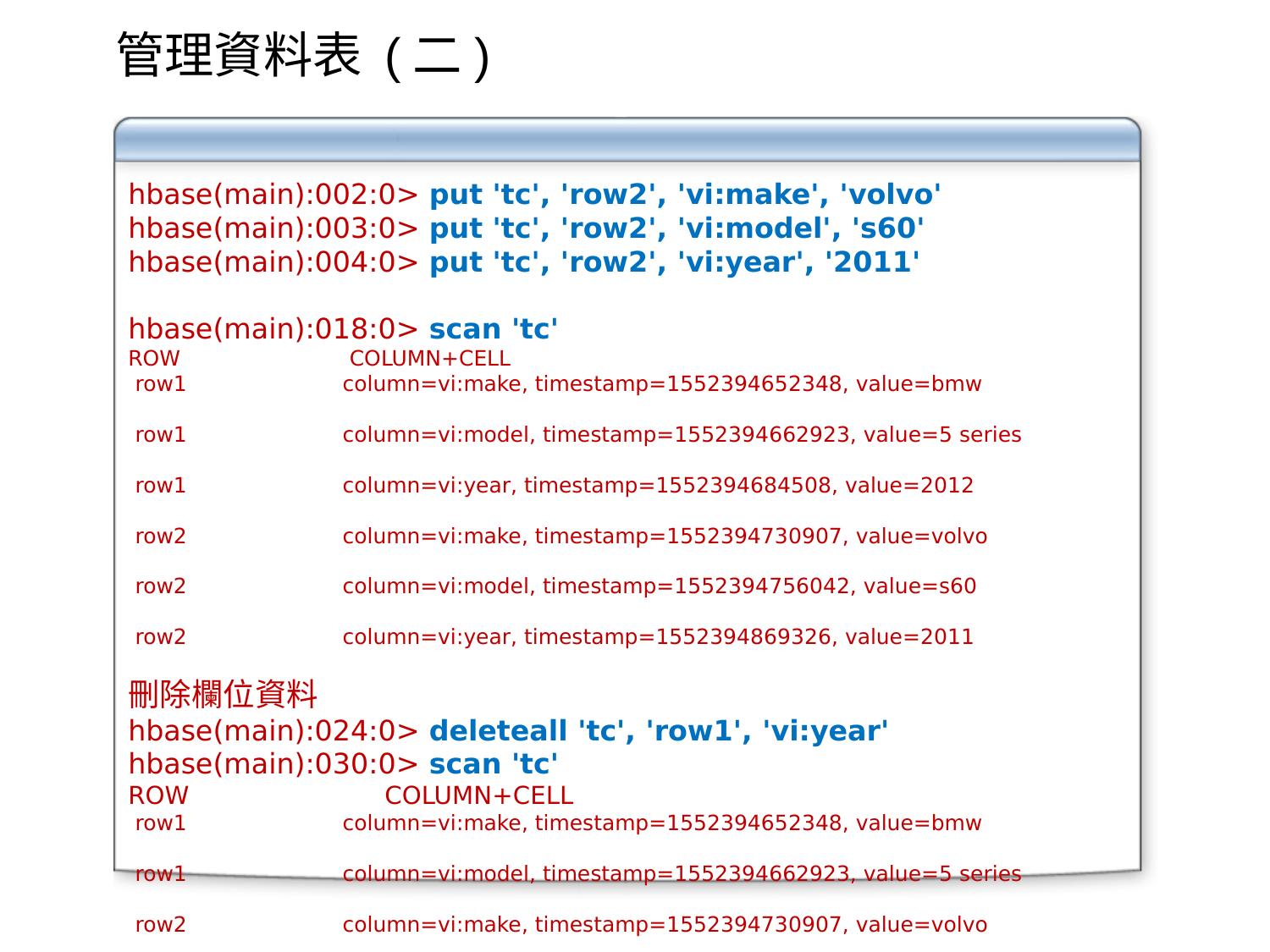

管理資料表 (二)
hbase(main):002:0> put 'tc', 'row2', 'vi:make', 'volvo'
hbase(main):003:0> put 'tc', 'row2', 'vi:model', 's60'
hbase(main):004:0> put 'tc', 'row2', 'vi:year', '2011'

hbase(main):018:0> scan 'tc'
ROW                         COLUMN+CELL
 row1                       column=vi:make, timestamp=1552394652348, value=bmw
 row1                       column=vi:model, timestamp=1552394662923, value=5 series
 row1                       column=vi:year, timestamp=1552394684508, value=2012
 row2                       column=vi:make, timestamp=1552394730907, value=volvo
 row2                       column=vi:model, timestamp=1552394756042, value=s60
 row2                       column=vi:year, timestamp=1552394869326, value=2011

刪除欄位資料
hbase(main):024:0> deleteall 'tc', 'row1', 'vi:year'
hbase(main):030:0> scan 'tc'
ROW                         COLUMN+CELL
 row1                       column=vi:make, timestamp=1552394652348, value=bmw
 row1                       column=vi:model, timestamp=1552394662923, value=5 series
 row2                       column=vi:make, timestamp=1552394730907, value=volvo
 row2                       column=vi:model, timestamp=1552394756042, value=s60
 row2                       column=vi:year, timestamp=1552394869326, value=2011